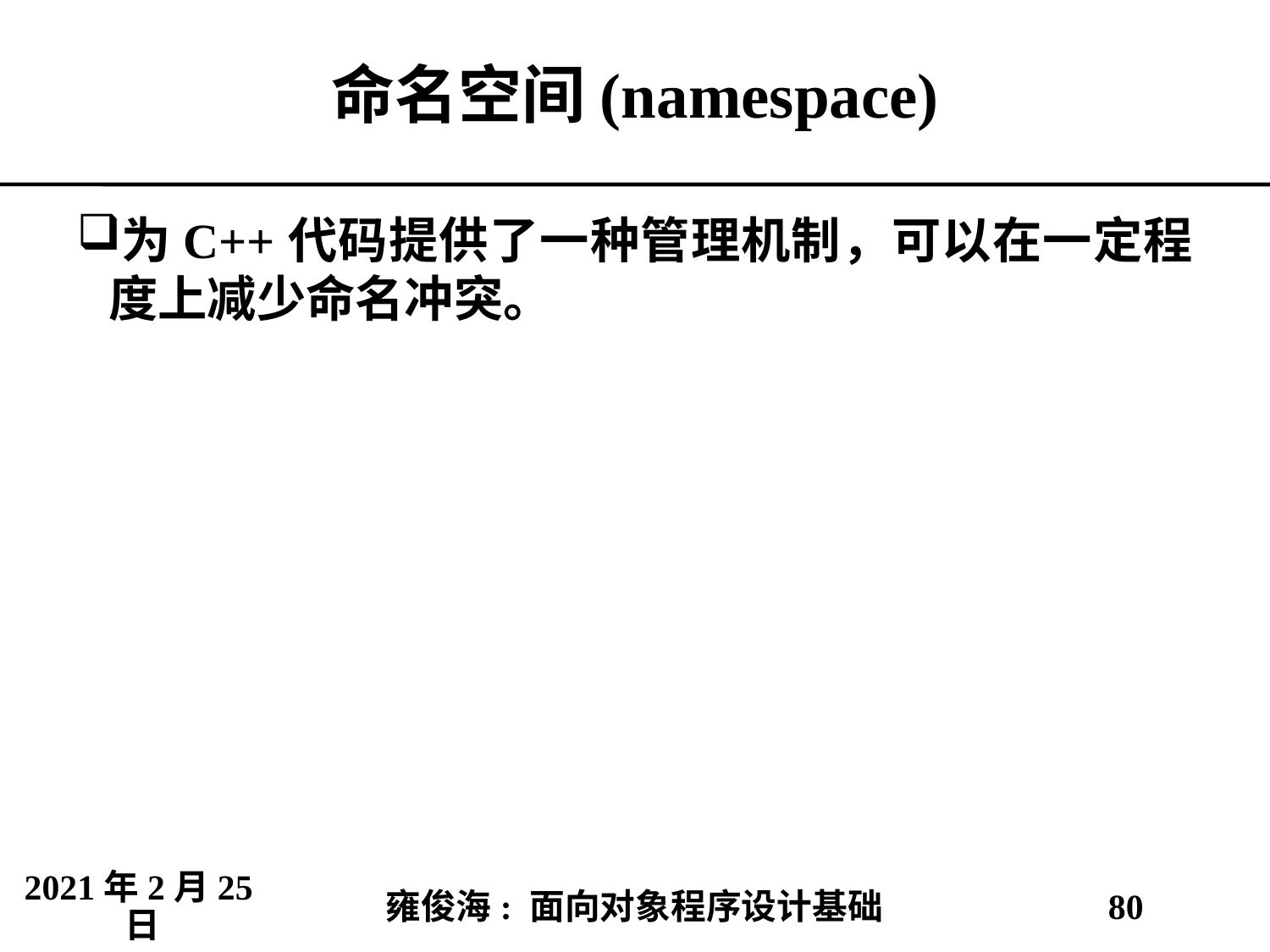

# 命名空间(namespace)

为C++代码提供了一种管理机制，可以在一定程度上减少命名冲突。
2021年2月25日
雍俊海: 面向对象程序设计基础
80